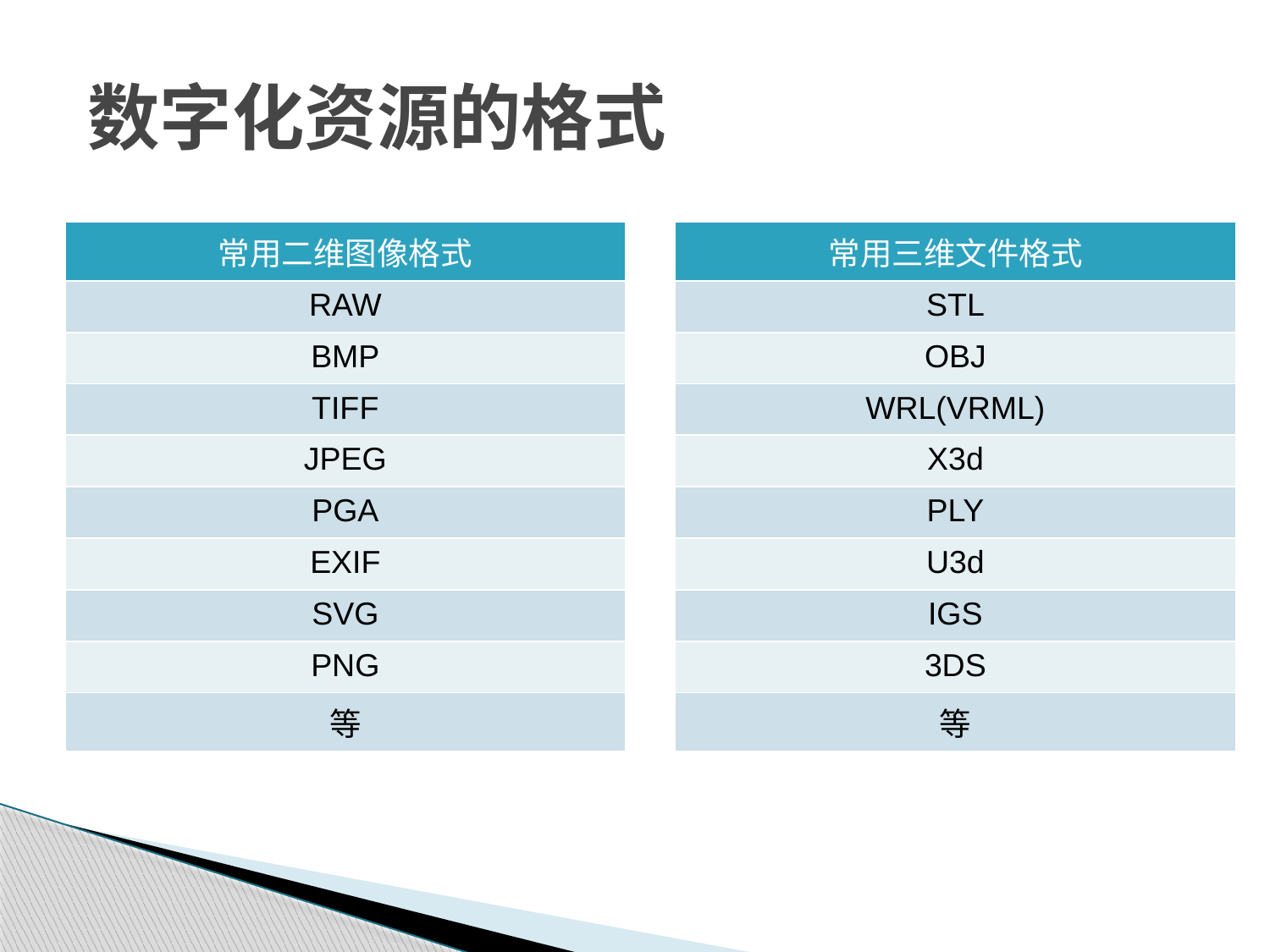

数字化资源的格式
| 常用二维图像格式 |
| --- |
| RAW |
| BMP |
| TIFF |
| JPEG |
| PGA |
| EXIF |
| SVG |
| PNG |
| 等 |
| 常用三维文件格式 |
| --- |
| STL |
| OBJ |
| WRL(VRML) |
| X3d |
| PLY |
| U3d |
| IGS |
| 3DS |
| 等 |